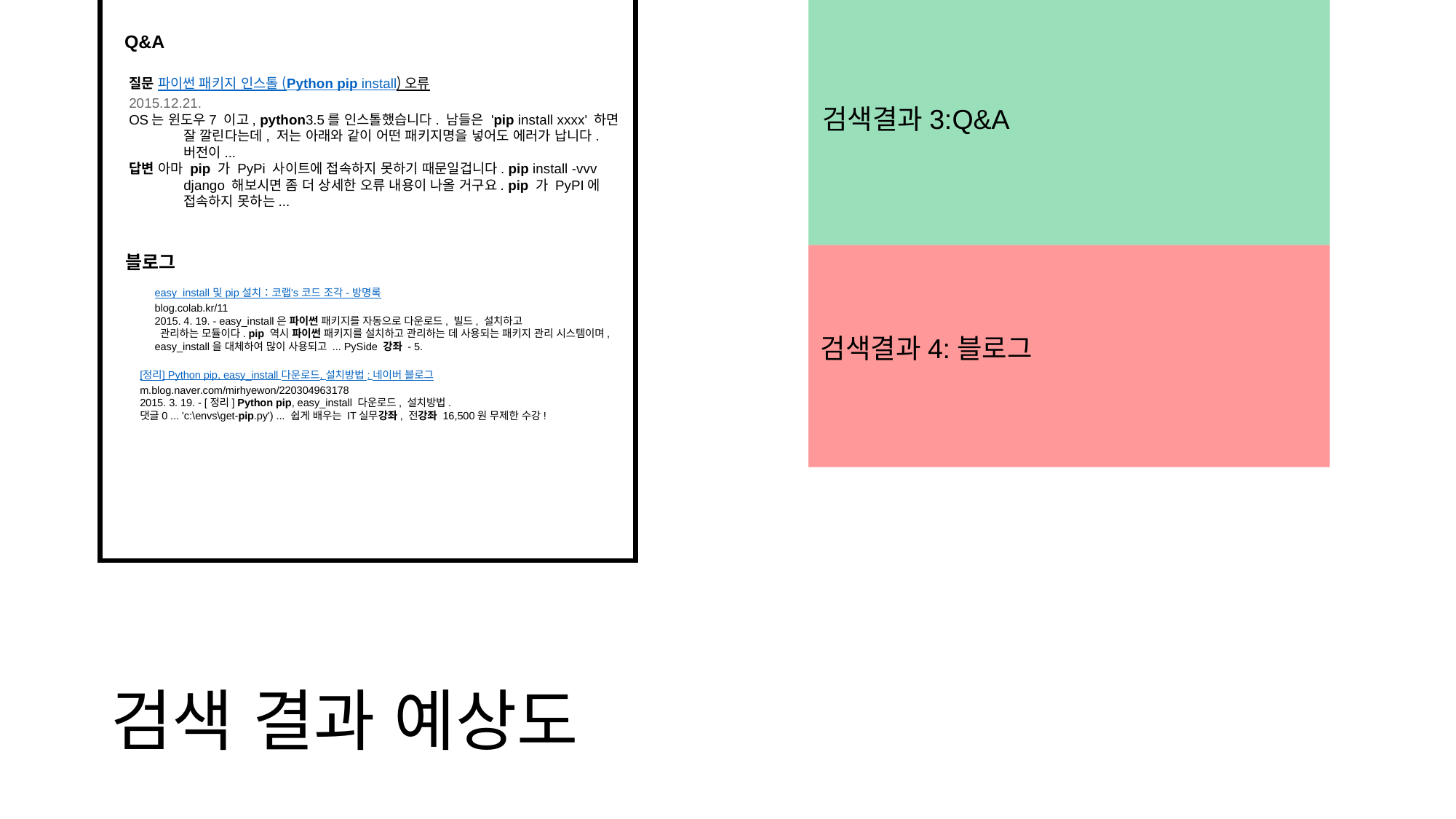

Q&A

질문 파이썬 패키지 인스톨 (Python pip install) 오류
2015.12.21.
OS는 윈도우7 이고, python3.5를 인스톨했습니다. 남들은 'pip install xxxx' 하면 잘 깔린다는데, 저는 아래와 같이 어떤 패키지명을 넣어도 에러가 납니다. 버전이...
답변 아마 pip 가 PyPi 사이트에 접속하지 못하기 때문일겁니다. pip install -vvv django 해보시면 좀 더 상세한 오류 내용이 나올 거구요. pip 가 PyPI에 접속하지 못하는...

검색결과3:Q&A

블로그
easy_install 및 pip 설치：코랩's 코드 조각 - 방명록
blog.colab.kr/11
2015. 4. 19. - easy_install은 파이썬 패키지를 자동으로 다운로드, 빌드, 설치하고
 관리하는 모듈이다. pip 역시 파이썬 패키지를 설치하고 관리하는 데 사용되는 패키지 관리 시스템이며,
easy_install을 대체하여 많이 사용되고 ... PySide 강좌 - 5.

검색결과4:블로그
[정리] Python pip, easy_install 다운로드, 설치방법 : 네이버 블로그
m.blog.naver.com/mirhyewon/220304963178
2015. 3. 19. - [정리] Python pip, easy_install 다운로드, 설치방법.
댓글0 ... 'c:\envs\get-pip.py') ... 쉽게 배우는 IT실무강좌, 전강좌 16,500원 무제한 수강!
# 검색 결과 예상도